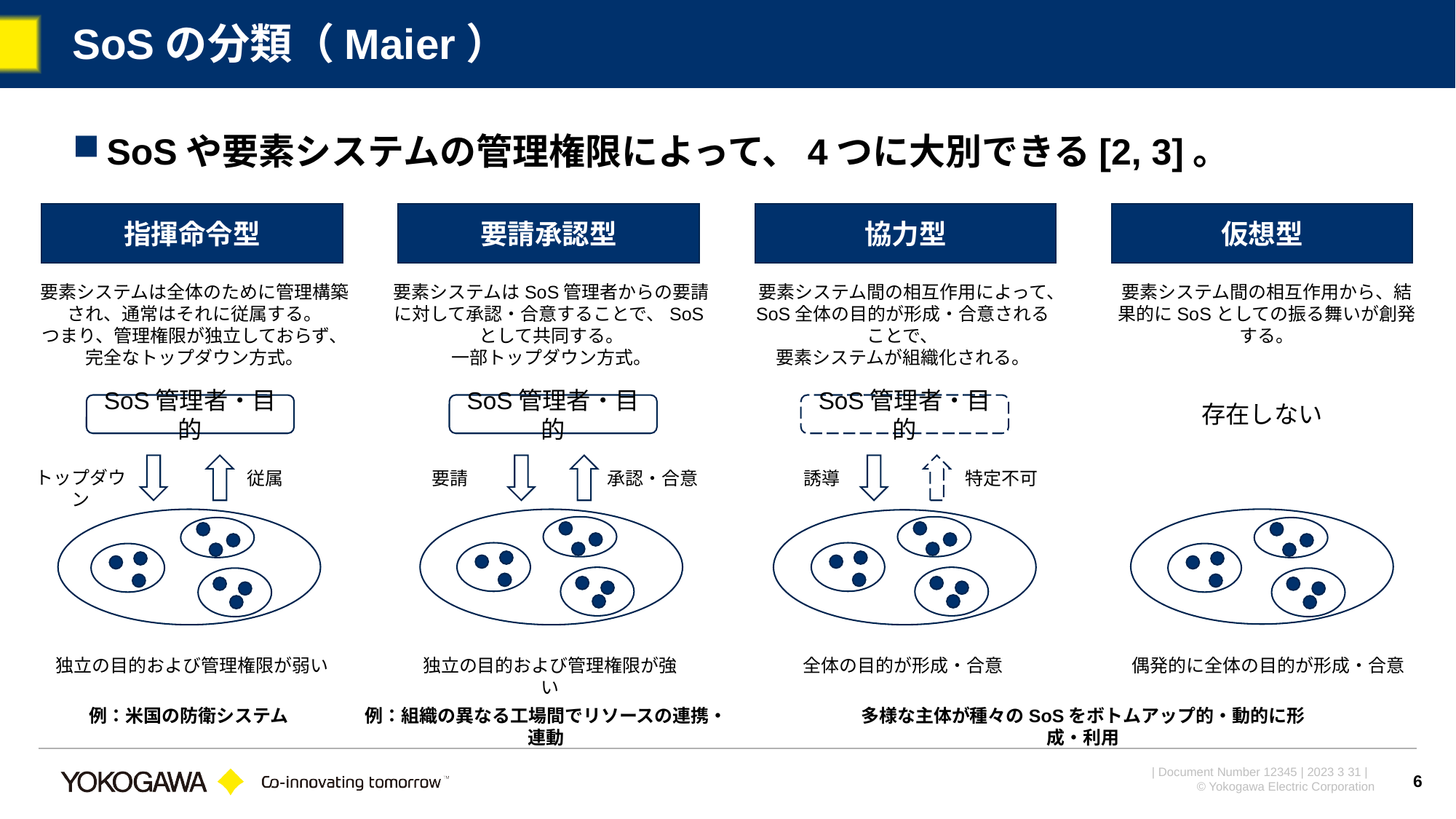

# SoSの分類（Maier）
SoSや要素システムの管理権限によって、4つに大別できる[2, 3]。
指揮命令型
要請承認型
協力型
仮想型
要素システムは全体のために管理構築され、通常はそれに従属する。
つまり、管理権限が独立しておらず、完全なトップダウン方式。
要素システムはSoS管理者からの要請に対して承認・合意することで、SoSとして共同する。
一部トップダウン方式。
要素システム間の相互作用によって、SoS全体の目的が形成・合意されることで、
要素システムが組織化される。
要素システム間の相互作用から、結果的にSoSとしての振る舞いが創発する。
存在しない
SoS管理者・目的
SoS管理者・目的
SoS管理者・目的
トップダウン
従属
要請
承認・合意
誘導
特定不可

独立の目的および管理権限が弱い
独立の目的および管理権限が強い
全体の目的が形成・合意
偶発的に全体の目的が形成・合意
例：米国の防衛システム
例：組織の異なる工場間でリソースの連携・連動
多様な主体が種々のSoSをボトムアップ的・動的に形成・利用
6